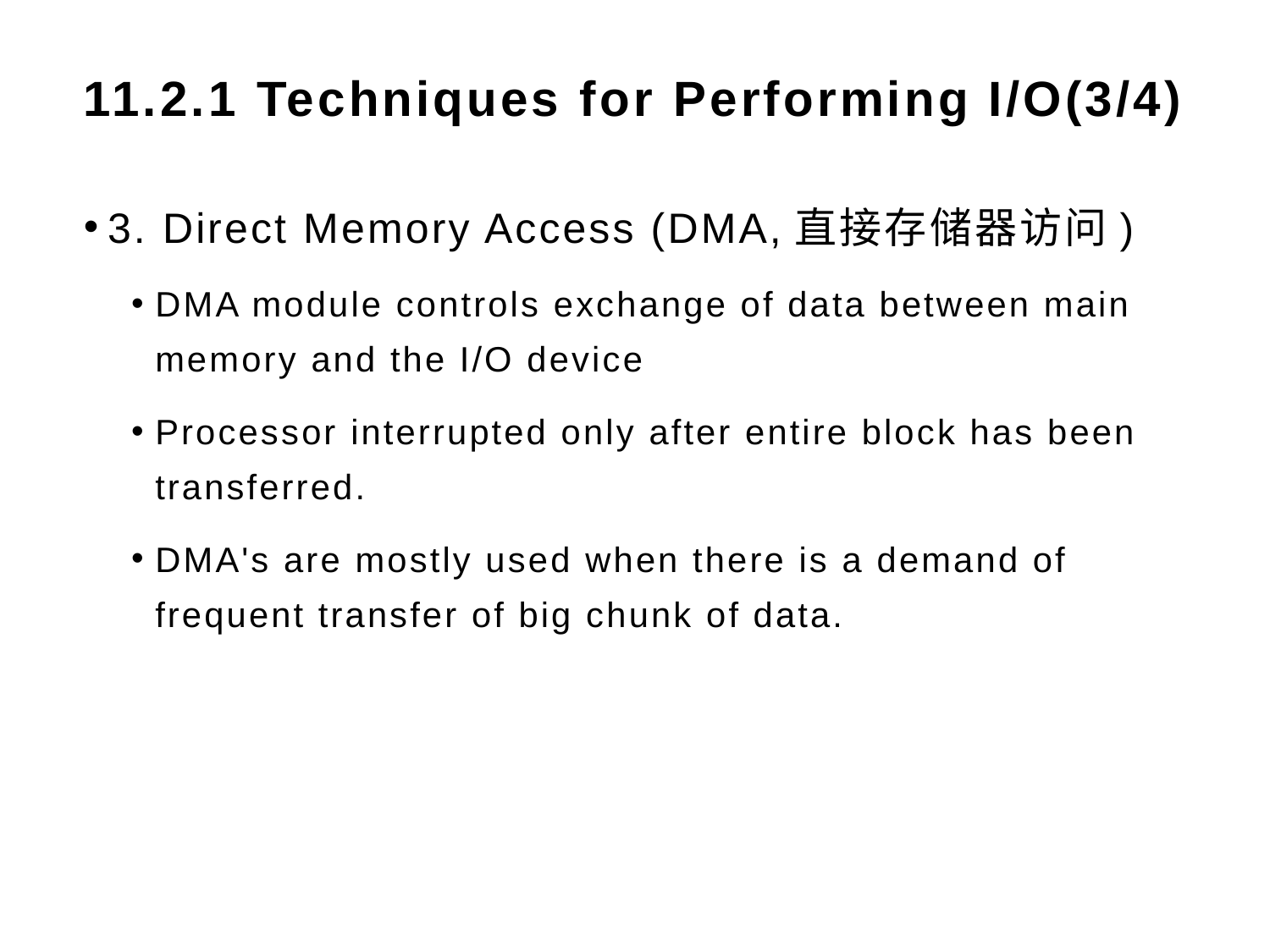

# 11.2.1 Techniques for Performing I/O(3/4)
3. Direct Memory Access (DMA,直接存储器访问)
DMA module controls exchange of data between main memory and the I/O device
Processor interrupted only after entire block has been transferred.
DMA's are mostly used when there is a demand of frequent transfer of big chunk of data.